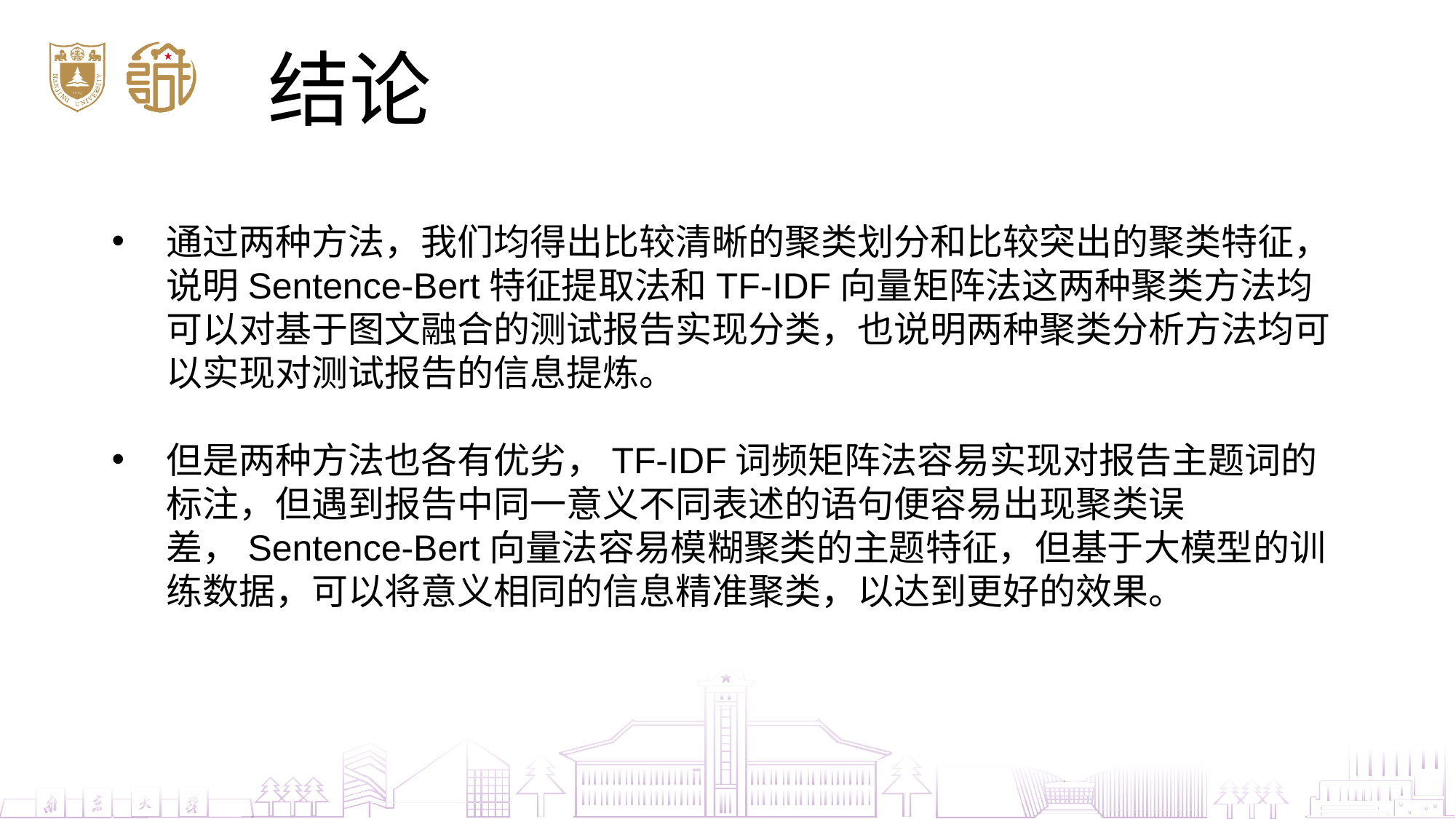

结论
通过两种方法，我们均得出比较清晰的聚类划分和比较突出的聚类特征，说明Sentence-Bert特征提取法和TF-IDF向量矩阵法这两种聚类方法均可以对基于图文融合的测试报告实现分类，也说明两种聚类分析方法均可以实现对测试报告的信息提炼。

但是两种方法也各有优劣，TF-IDF词频矩阵法容易实现对报告主题词的标注，但遇到报告中同一意义不同表述的语句便容易出现聚类误差，Sentence-Bert向量法容易模糊聚类的主题特征，但基于大模型的训练数据，可以将意义相同的信息精准聚类，以达到更好的效果。